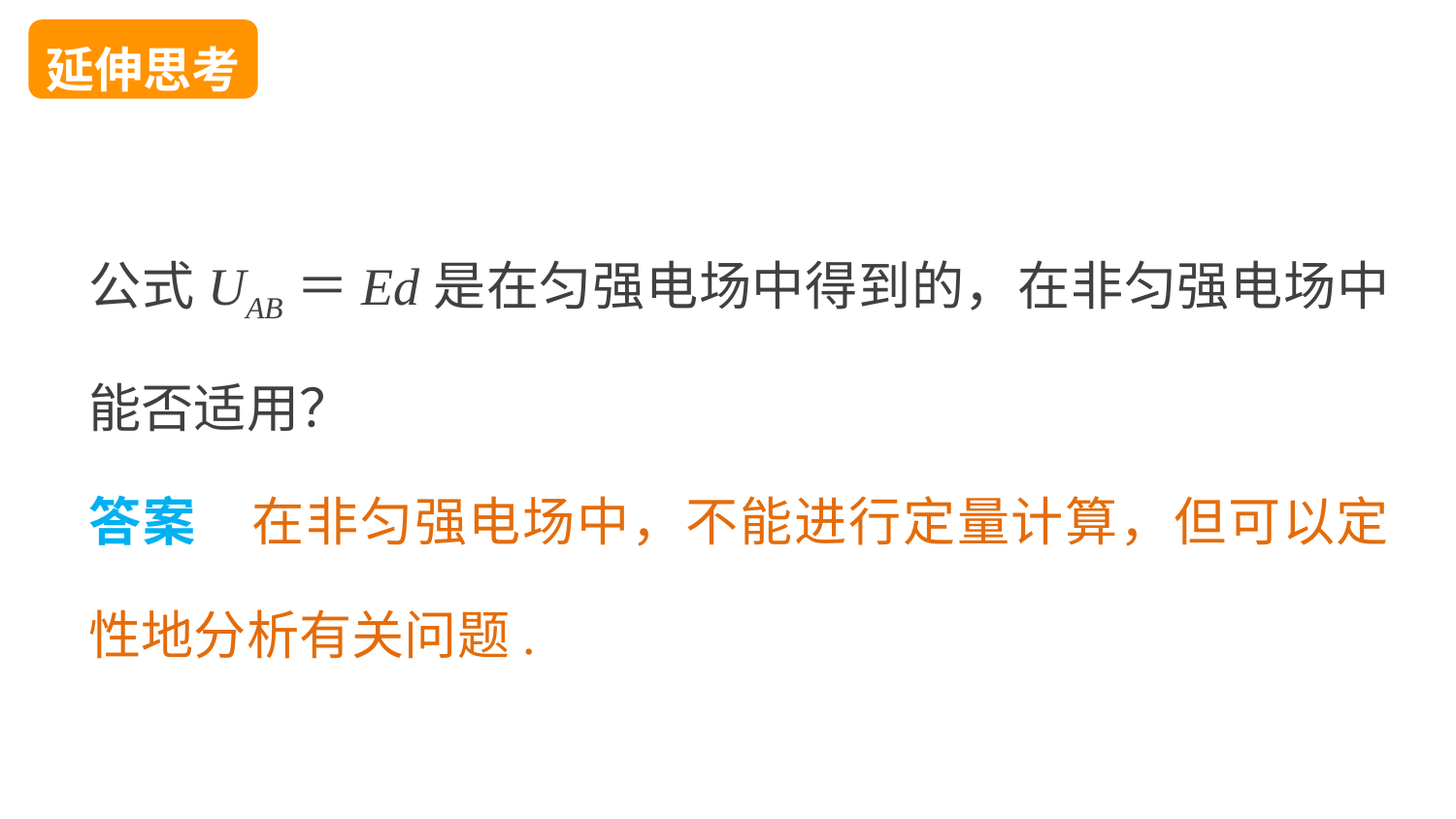

延伸思考
公式UAB＝Ed是在匀强电场中得到的，在非匀强电场中能否适用？
答案　在非匀强电场中，不能进行定量计算，但可以定性地分析有关问题.